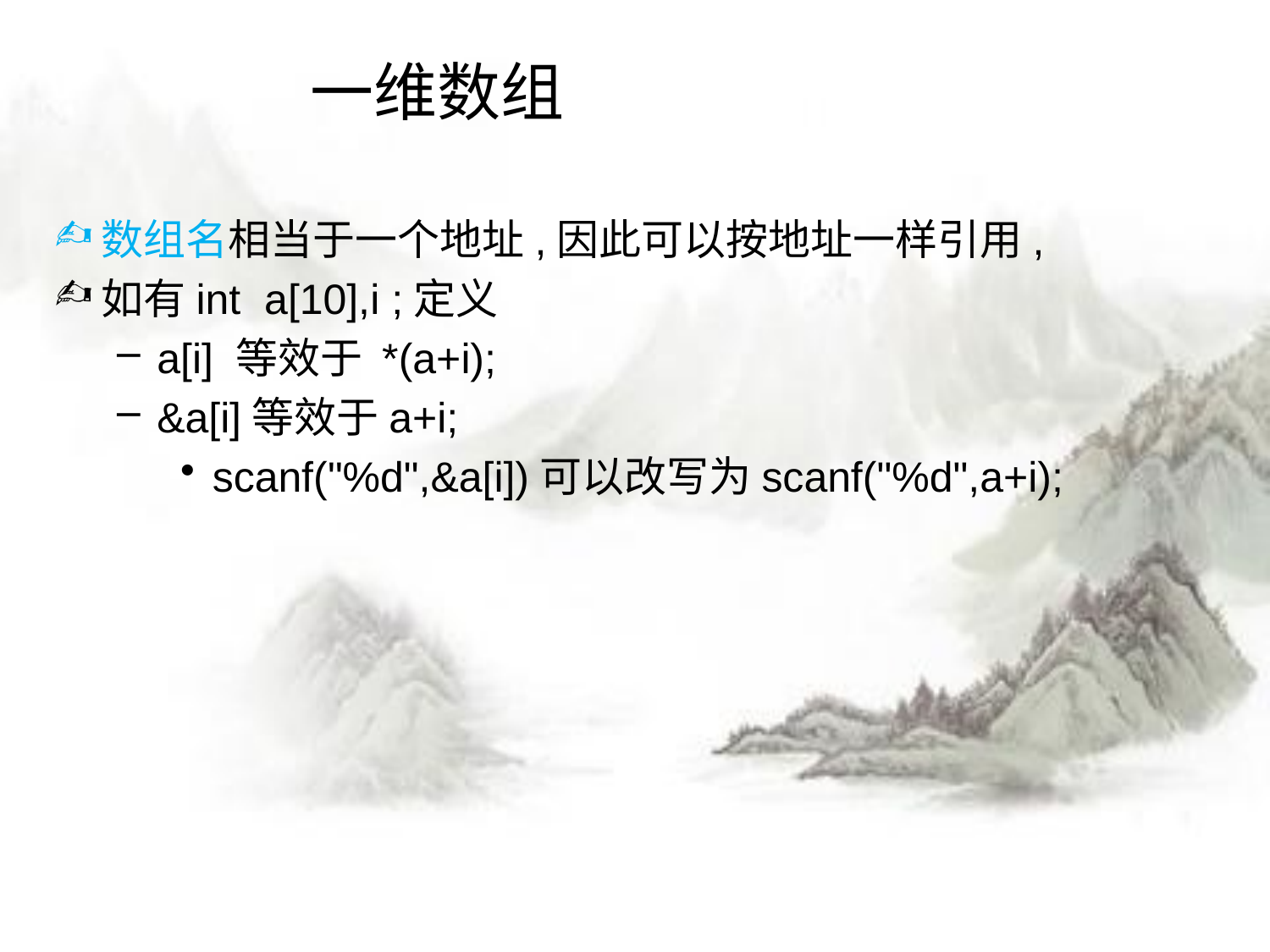

# 一维数组
数组名相当于一个地址,因此可以按地址一样引用,
如有int  a[10],i ;定义
a[i] 等效于 *(a+i);
&a[i]等效于a+i;
scanf("%d",&a[i])可以改写为scanf("%d",a+i);